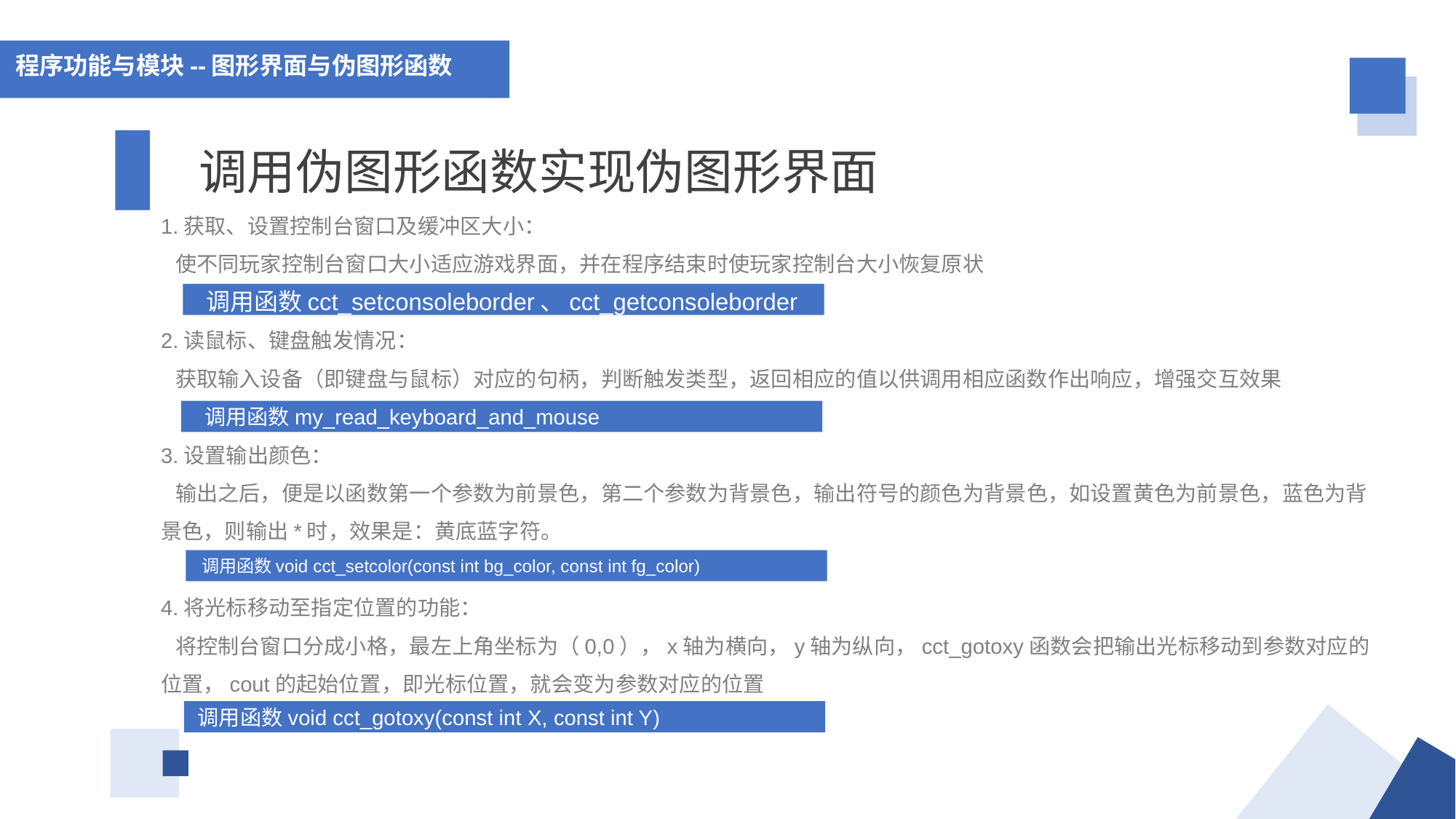

程序功能与模块--图形界面与伪图形函数

调用伪图形函数实现伪图形界面

1.获取、设置控制台窗口及缓冲区大小：
  使不同玩家控制台窗口大小适应游戏界面，并在程序结束时使玩家控制台大小恢复原状

2.读鼠标、键盘触发情况：
  获取输入设备（即键盘与鼠标）对应的句柄，判断触发类型，返回相应的值以供调用相应函数作出响应，增强交互效果

3.设置输出颜色：
  输出之后，便是以函数第一个参数为前景色，第二个参数为背景色，输出符号的颜色为背景色，如设置黄色为前景色，蓝色为背景色，则输出*时，效果是：黄底蓝字符。

4.将光标移动至指定位置的功能：
  将控制台窗口分成小格，最左上角坐标为（0,0），x轴为横向，y轴为纵向，cct_gotoxy函数会把输出光标移动到参数对应的位置，cout的起始位置，即光标位置，就会变为参数对应的位置
调用函数cct_setconsoleborder、cct_getconsoleborder

调用函数my_read_keyboard_and_mouse

调用函数void cct_setcolor(const int bg_color, const int fg_color)

调用函数void cct_gotoxy(const int X, const int Y)